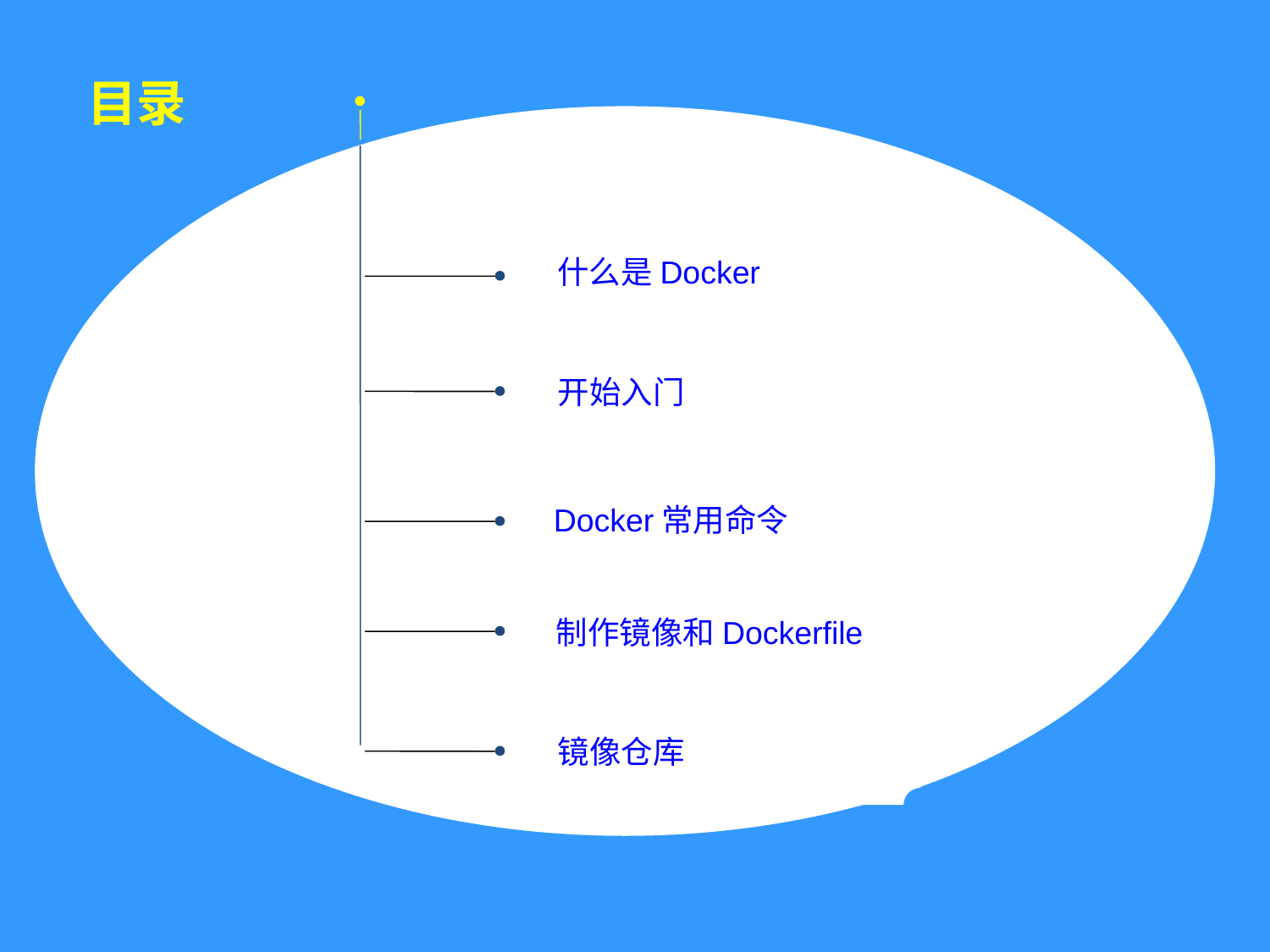

目录

什么是Docker

点击添加文本

开始入门

点击添加文本

Docker常用命令

点击添加文本
制作镜像和Dockerfile

镜像仓库

点击添加文本